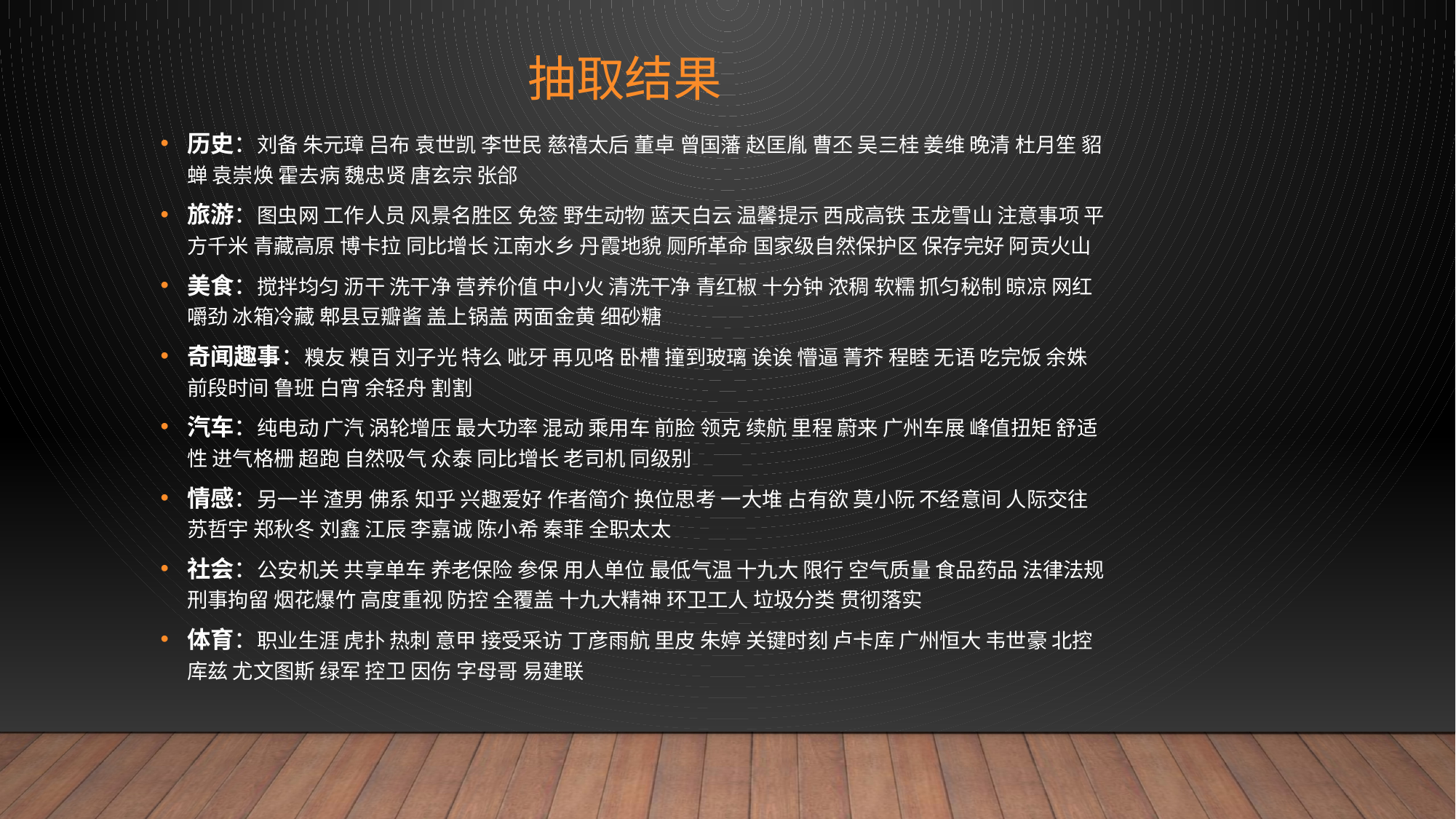

# 抽取结果
历史：刘备 朱元璋 吕布 袁世凯 李世民 慈禧太后 董卓 曾国藩 赵匡胤 曹丕 吴三桂 姜维 晚清 杜月笙 貂蝉 袁崇焕 霍去病 魏忠贤 唐玄宗 张郃
旅游：图虫网 工作人员 风景名胜区 免签 野生动物 蓝天白云 温馨提示 西成高铁 玉龙雪山 注意事项 平方千米 青藏高原 博卡拉 同比增长 江南水乡 丹霞地貌 厕所革命 国家级自然保护区 保存完好 阿贡火山
美食：搅拌均匀 沥干 洗干净 营养价值 中小火 清洗干净 青红椒 十分钟 浓稠 软糯 抓匀秘制 晾凉 网红 嚼劲 冰箱冷藏 郫县豆瓣酱 盖上锅盖 两面金黄 细砂糖
奇闻趣事：糗友 糗百 刘子光 特么 呲牙 再见咯 卧槽 撞到玻璃 诶诶 懵逼 菁芥 程睦 无语 吃完饭 余姝 前段时间 鲁班 白宵 余轻舟 割割
汽车：纯电动 广汽 涡轮增压 最大功率 混动 乘用车 前脸 领克 续航 里程 蔚来 广州车展 峰值扭矩 舒适性 进气格栅 超跑 自然吸气 众泰 同比增长 老司机 同级别
情感：另一半 渣男 佛系 知乎 兴趣爱好 作者简介 换位思考 一大堆 占有欲 莫小阮 不经意间 人际交往 苏哲宇 郑秋冬 刘鑫 江辰 李嘉诚 陈小希 秦菲 全职太太
社会：公安机关 共享单车 养老保险 参保 用人单位 最低气温 十九大 限行 空气质量 食品药品 法律法规 刑事拘留 烟花爆竹 高度重视 防控 全覆盖 十九大精神 环卫工人 垃圾分类 贯彻落实
体育：职业生涯 虎扑 热刺 意甲 接受采访 丁彦雨航 里皮 朱婷 关键时刻 卢卡库 广州恒大 韦世豪 北控 库兹 尤文图斯 绿军 控卫 因伤 字母哥 易建联